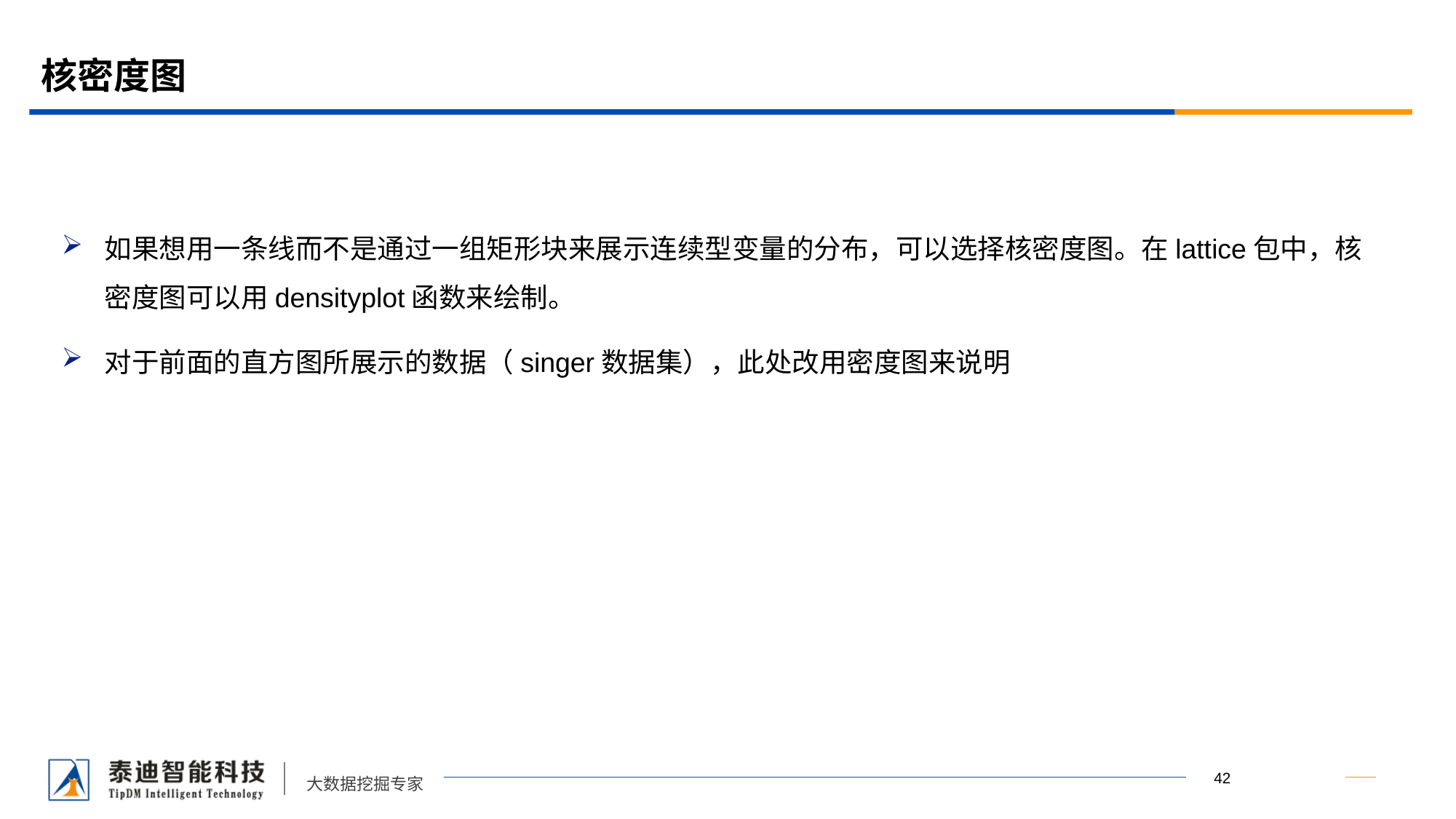

# 核密度图

如果想用一条线而不是通过一组矩形块来展示连续型变量的分布，可以选择核密度图。在lattice包中，核密度图可以用densityplot函数来绘制。
对于前面的直方图所展示的数据（singer数据集），此处改用密度图来说明